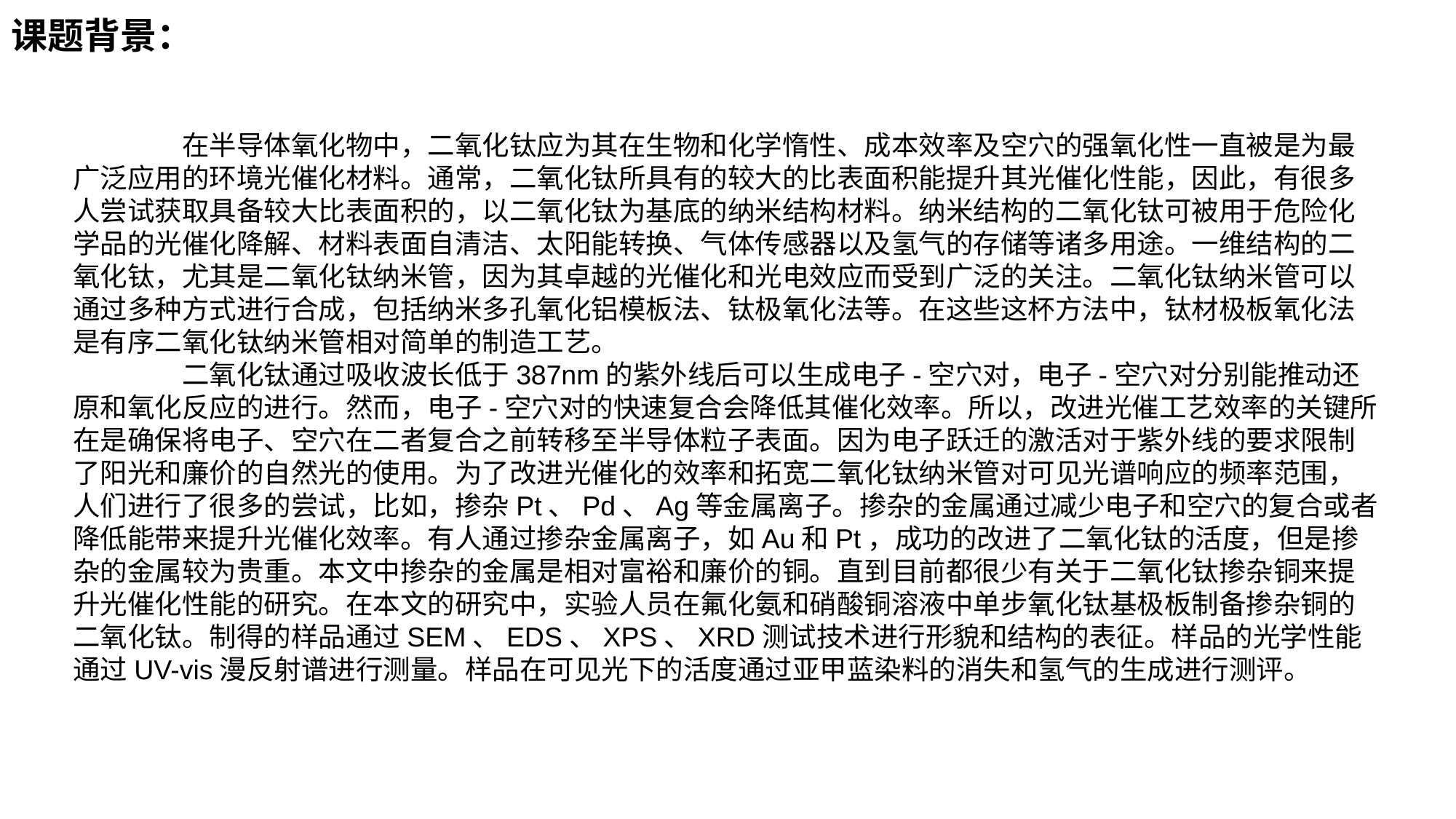

# 课题背景：
	在半导体氧化物中，二氧化钛应为其在生物和化学惰性、成本效率及空穴的强氧化性一直被是为最广泛应用的环境光催化材料。通常，二氧化钛所具有的较大的比表面积能提升其光催化性能，因此，有很多人尝试获取具备较大比表面积的，以二氧化钛为基底的纳米结构材料。纳米结构的二氧化钛可被用于危险化学品的光催化降解、材料表面自清洁、太阳能转换、气体传感器以及氢气的存储等诸多用途。一维结构的二氧化钛，尤其是二氧化钛纳米管，因为其卓越的光催化和光电效应而受到广泛的关注。二氧化钛纳米管可以通过多种方式进行合成，包括纳米多孔氧化铝模板法、钛极氧化法等。在这些这杯方法中，钛材极板氧化法是有序二氧化钛纳米管相对简单的制造工艺。
	二氧化钛通过吸收波长低于387nm的紫外线后可以生成电子-空穴对，电子-空穴对分别能推动还原和氧化反应的进行。然而，电子-空穴对的快速复合会降低其催化效率。所以，改进光催工艺效率的关键所在是确保将电子、空穴在二者复合之前转移至半导体粒子表面。因为电子跃迁的激活对于紫外线的要求限制了阳光和廉价的自然光的使用。为了改进光催化的效率和拓宽二氧化钛纳米管对可见光谱响应的频率范围，人们进行了很多的尝试，比如，掺杂Pt、Pd、Ag等金属离子。掺杂的金属通过减少电子和空穴的复合或者降低能带来提升光催化效率。有人通过掺杂金属离子，如Au和Pt，成功的改进了二氧化钛的活度，但是掺杂的金属较为贵重。本文中掺杂的金属是相对富裕和廉价的铜。直到目前都很少有关于二氧化钛掺杂铜来提升光催化性能的研究。在本文的研究中，实验人员在氟化氨和硝酸铜溶液中单步氧化钛基极板制备掺杂铜的二氧化钛。制得的样品通过SEM、EDS、XPS、XRD测试技术进行形貌和结构的表征。样品的光学性能通过UV-vis漫反射谱进行测量。样品在可见光下的活度通过亚甲蓝染料的消失和氢气的生成进行测评。